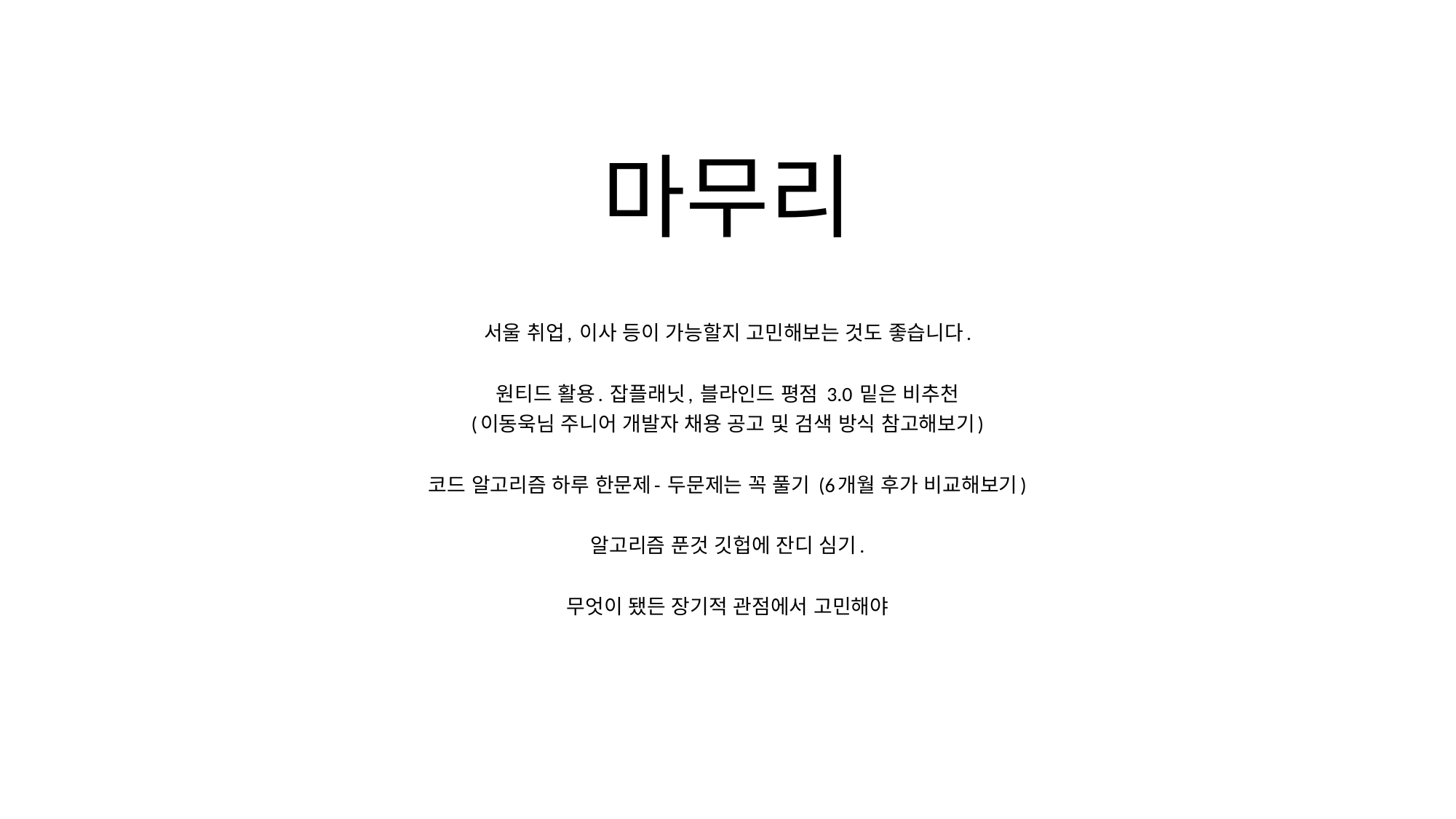

# 마무리
서울 취업, 이사 등이 가능할지 고민해보는 것도 좋습니다.

원티드 활용. 잡플래닛, 블라인드 평점 3.0 밑은 비추천
(이동욱님 주니어 개발자 채용 공고 및 검색 방식 참고해보기)

코드 알고리즘 하루 한문제- 두문제는 꼭 풀기 (6개월 후가 비교해보기)

알고리즘 푼것 깃헙에 잔디 심기.

무엇이 됐든 장기적 관점에서 고민해야